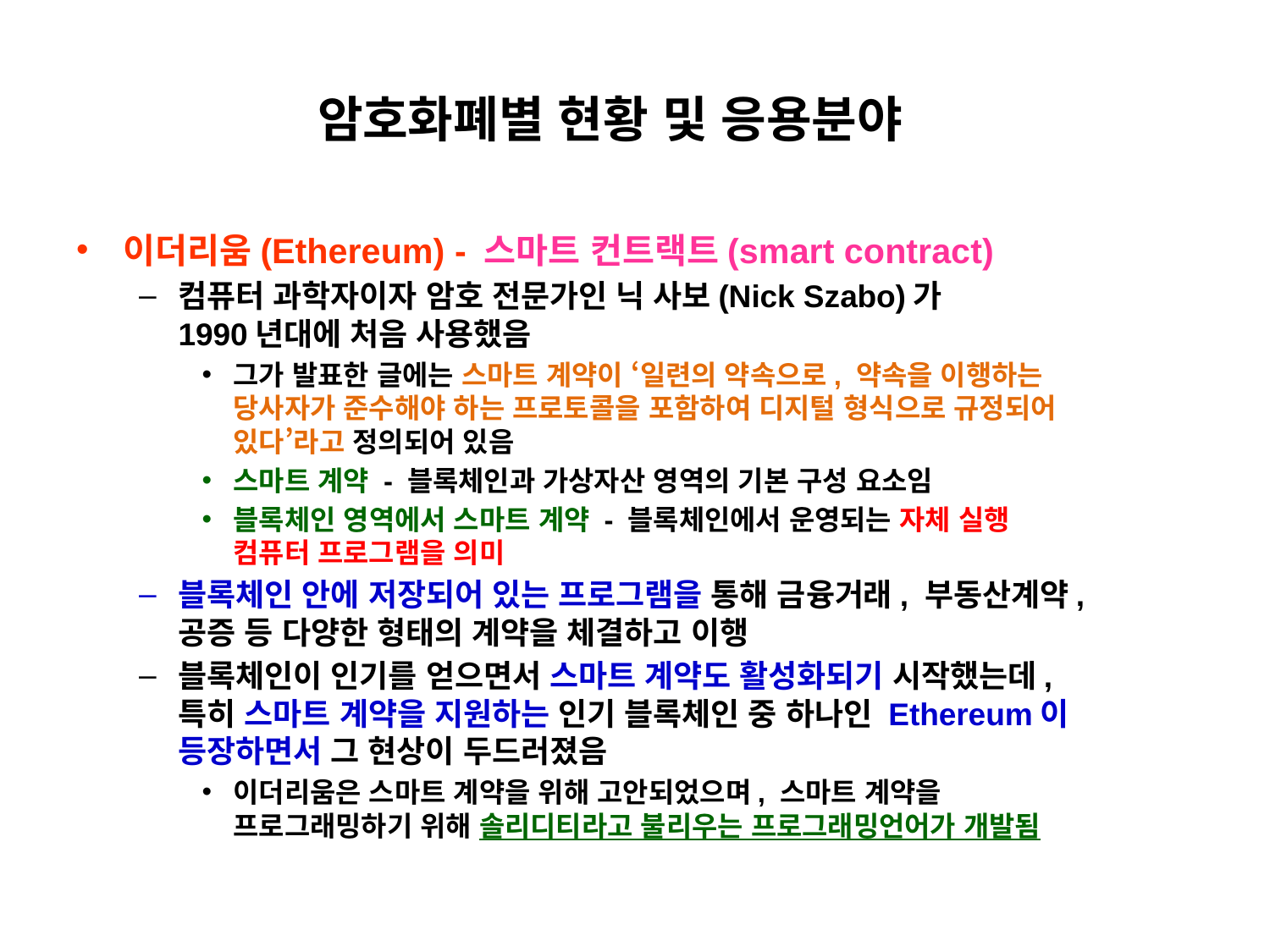

# 암호화폐별 현황 및 응용분야
이더리움(Ethereum) - 스마트 컨트랙트(smart contract)
컴퓨터 과학자이자 암호 전문가인 닉 사보(Nick Szabo)가
1990년대에 처음 사용했음
그가 발표한 글에는 스마트 계약이 ‘일련의 약속으로, 약속을 이행하는
당사자가 준수해야 하는 프로토콜을 포함하여 디지털 형식으로 규정되어
있다’라고 정의되어 있음
스마트 계약 - 블록체인과 가상자산 영역의 기본 구성 요소임
블록체인 영역에서 스마트 계약 - 블록체인에서 운영되는 자체 실행
컴퓨터 프로그램을 의미
블록체인 안에 저장되어 있는 프로그램을 통해 금융거래, 부동산계약,
공증 등 다양한 형태의 계약을 체결하고 이행
블록체인이 인기를 얻으면서 스마트 계약도 활성화되기 시작했는데,
특히 스마트 계약을 지원하는 인기 블록체인 중 하나인 Ethereum이
등장하면서 그 현상이 두드러졌음
이더리움은 스마트 계약을 위해 고안되었으며, 스마트 계약을
프로그래밍하기 위해 솔리디티라고 불리우는 프로그래밍언어가 개발됨